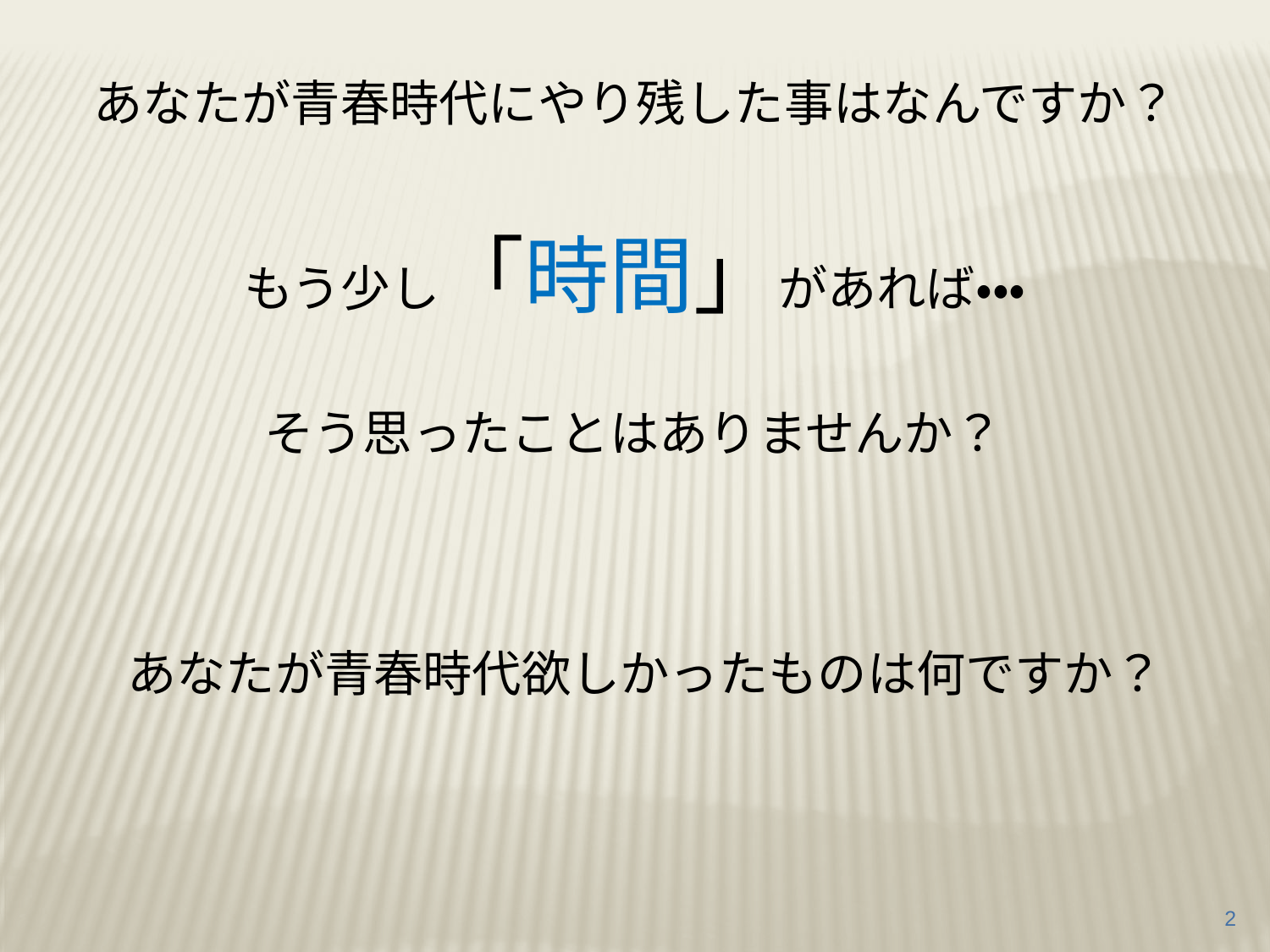

あなたが青春時代にやり残した事はなんですか？
もう少し「時間」があれば・・・
そう思ったことはありませんか？
あなたが青春時代欲しかったものは何ですか？
2